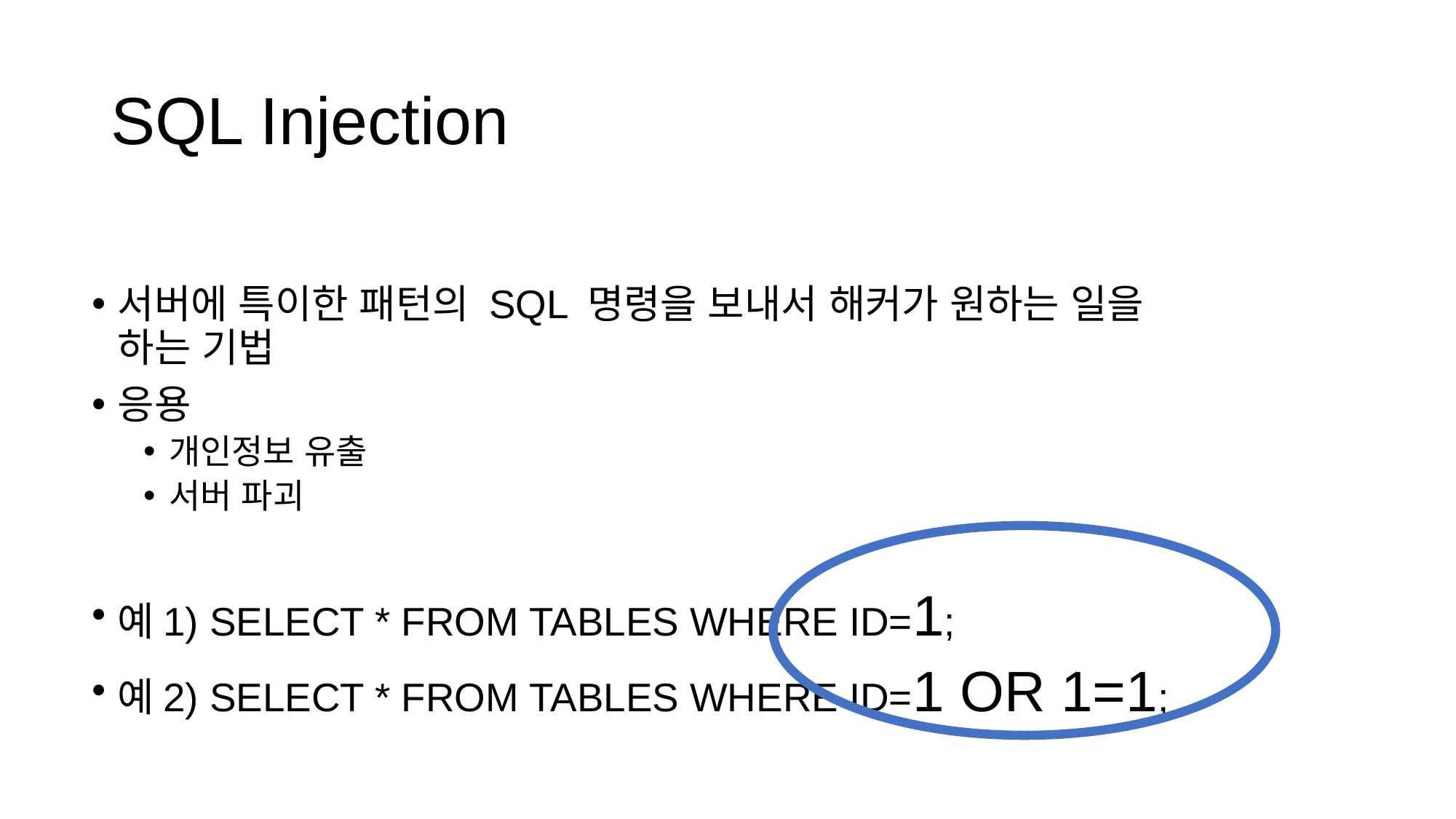

# SQL Injection
서버에 특이한 패턴의 SQL 명령을 보내서 해커가 원하는 일을 하는 기법
응용
개인정보 유출
서버 파괴

예1) SELECT * FROM TABLES WHERE ID=1;
예2) SELECT * FROM TABLES WHERE ID=1 OR 1=1;